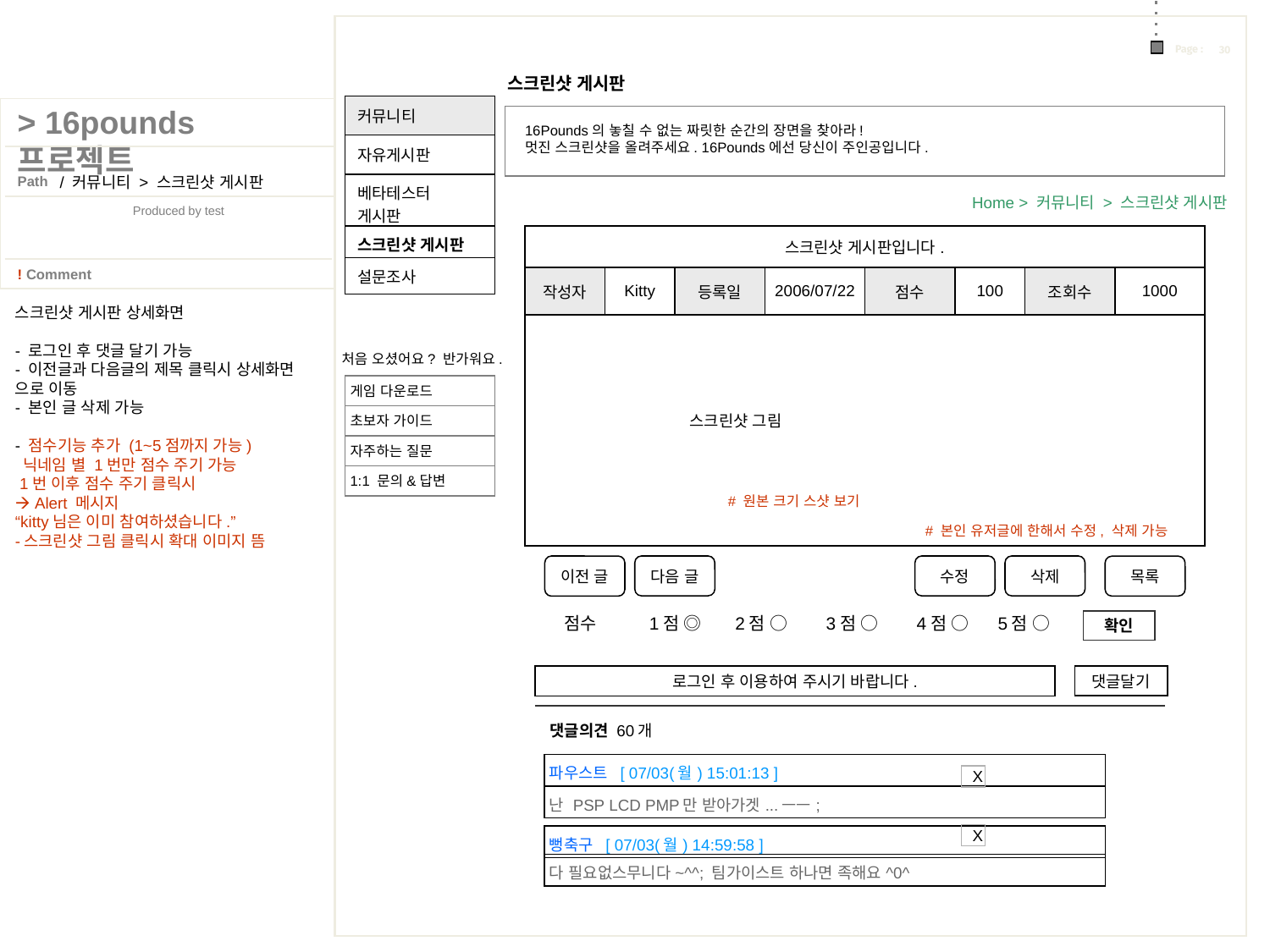

스크린샷 게시판
| 커뮤니티 |
| --- |
| 자유게시판 |
| 베타테스터 게시판 |
| 스크린샷 게시판 |
| 설문조사 |

16Pounds의 놓칠 수 없는 짜릿한 순간의 장면을 찾아라!
멋진 스크린샷을 올려주세요. 16Pounds에선 당신이 주인공입니다.
/ 커뮤니티 > 스크린샷 게시판
Home > 커뮤니티 > 스크린샷 게시판
| 스크린샷 게시판입니다. |  |  |  |  |  |  |  |
| --- | --- | --- | --- | --- | --- | --- | --- |
| 작성자 | Kitty | 등록일 | 2006/07/22 | 점수 | 100 | 조회수 | 1000 |
| 스크린샷 그림 |  |  |  |  |  |  |  |
스크린샷 게시판 상세화면
- 로그인 후 댓글 달기 가능
- 이전글과 다음글의 제목 클릭시 상세화면
으로 이동
- 본인 글 삭제 가능
- 점수기능 추가 (1~5점까지 가능)
 닉네임 별 1번만 점수 주기 가능
 1번 이후 점수 주기 클릭시
🡪 Alert 메시지
“kitty님은 이미 참여하셨습니다.”
-스크린샷 그림 클릭시 확대 이미지 뜸
처음 오셨어요? 반가워요.
게임 다운로드
초보자 가이드
자주하는 질문
1:1 문의&답변
# 원본 크기 스샷 보기
# 본인 유저글에 한해서 수정, 삭제 가능
이전 글
다음 글
수정
삭제
목록
 점수          1점 ◎      2점 ○       3점 ○       4점 ○     5점 ○
확인
로그인 후 이용하여 주시기 바랍니다.
댓글달기
댓글의견 60개
| 파우스트  [ 07/03(월) 15:01:13 ] |
| --- |
X
| 난 PSP LCD PMP만 받아가겟...ㅡㅡ; |
| --- |
X
| 뻥축구  [ 07/03(월) 14:59:58 ] |
| --- |
| 다 필요없스무니다~^^; 팀가이스트 하나면 족해요^0^ |
| --- |